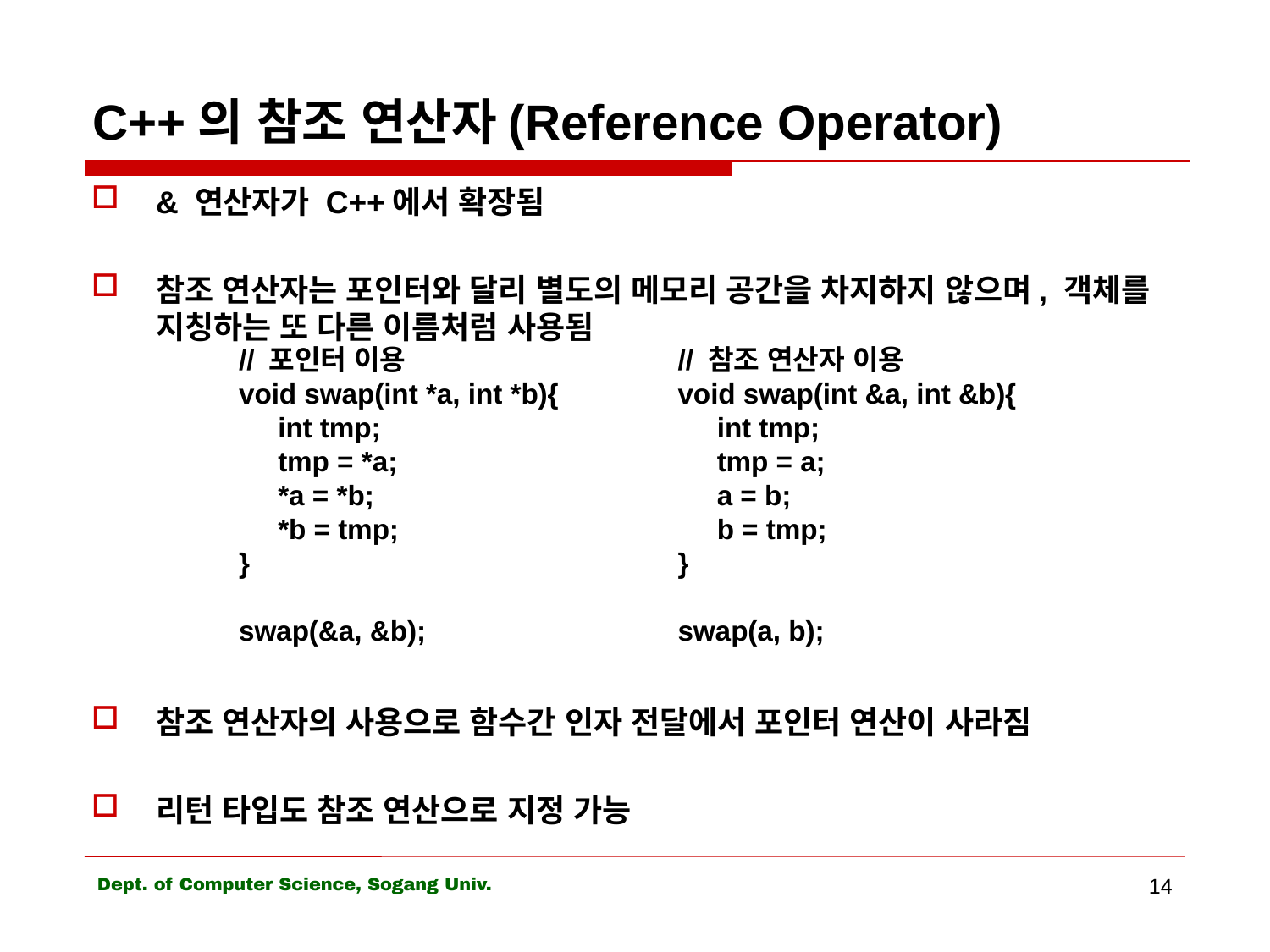

# C++의 참조 연산자(Reference Operator)
& 연산자가 C++에서 확장됨

참조 연산자는 포인터와 달리 별도의 메모리 공간을 차지하지 않으며, 객체를 지칭하는 또 다른 이름처럼 사용됨

참조 연산자의 사용으로 함수간 인자 전달에서 포인터 연산이 사라짐

리턴 타입도 참조 연산으로 지정 가능
// 포인터 이용
void swap(int *a, int *b){
     int tmp;
     tmp = *a;
     *a = *b;
     *b = tmp;
}

swap(&a, &b);
// 참조 연산자 이용
void swap(int &a, int &b){
     int tmp;
     tmp = a;
     a = b;
     b = tmp;
}

swap(a, b);
Dept. of Computer Science, Sogang Univ.
14